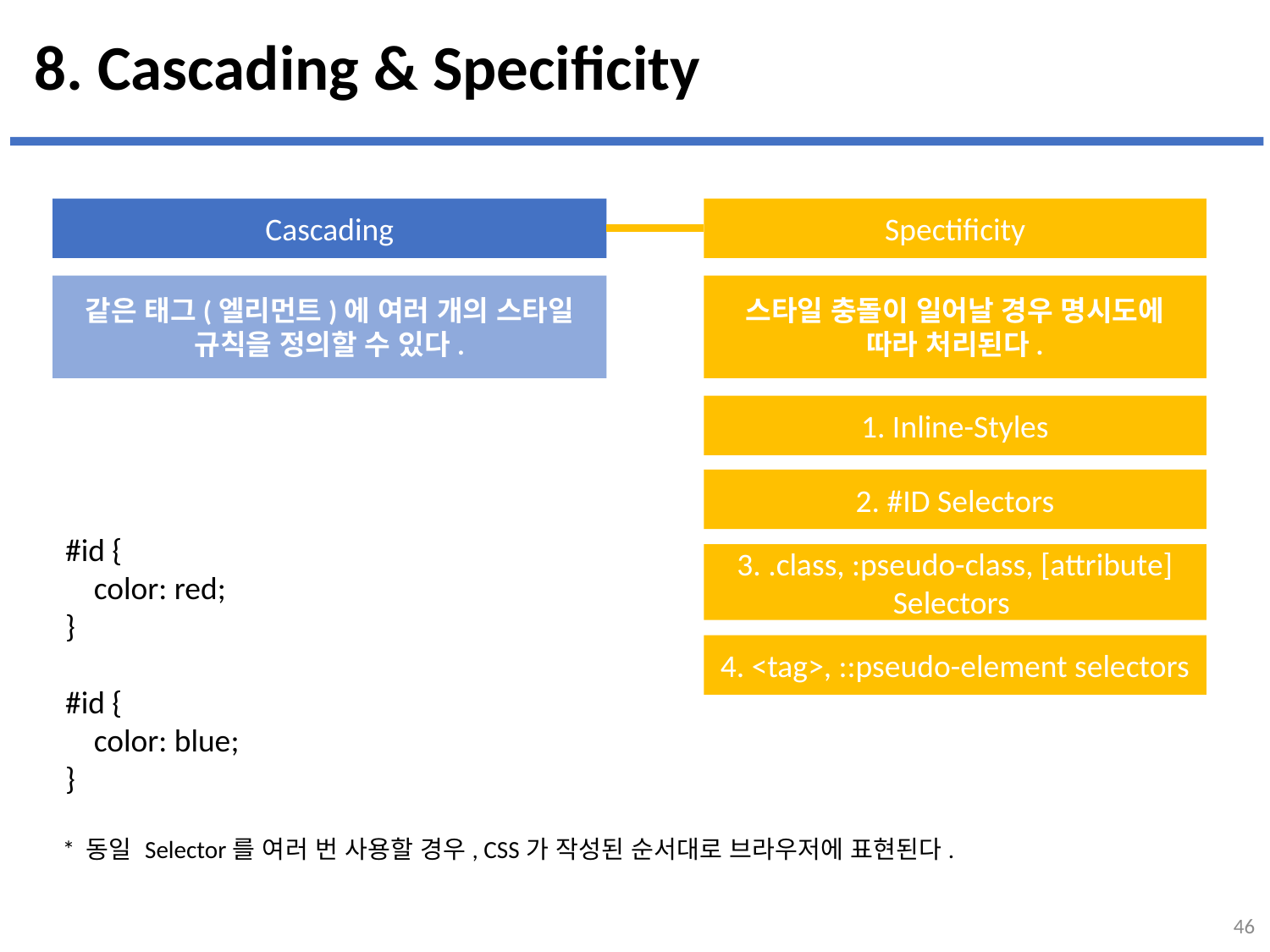

# 8. Cascading & Specificity
Cascading
Spectificity
같은 태그(엘리먼트)에 여러 개의 스타일 규칙을 정의할 수 있다.
스타일 충돌이 일어날 경우 명시도에 따라 처리된다.
1. Inline-Styles
2. #ID Selectors
#id {
    color: red;
}
#id {
    color: blue;
}
* 동일 Selector를 여러 번 사용할 경우, CSS가 작성된 순서대로 브라우저에 표현된다.
3. .class, :pseudo-class, [attribute] Selectors
4. <tag>, ::pseudo-element selectors
46